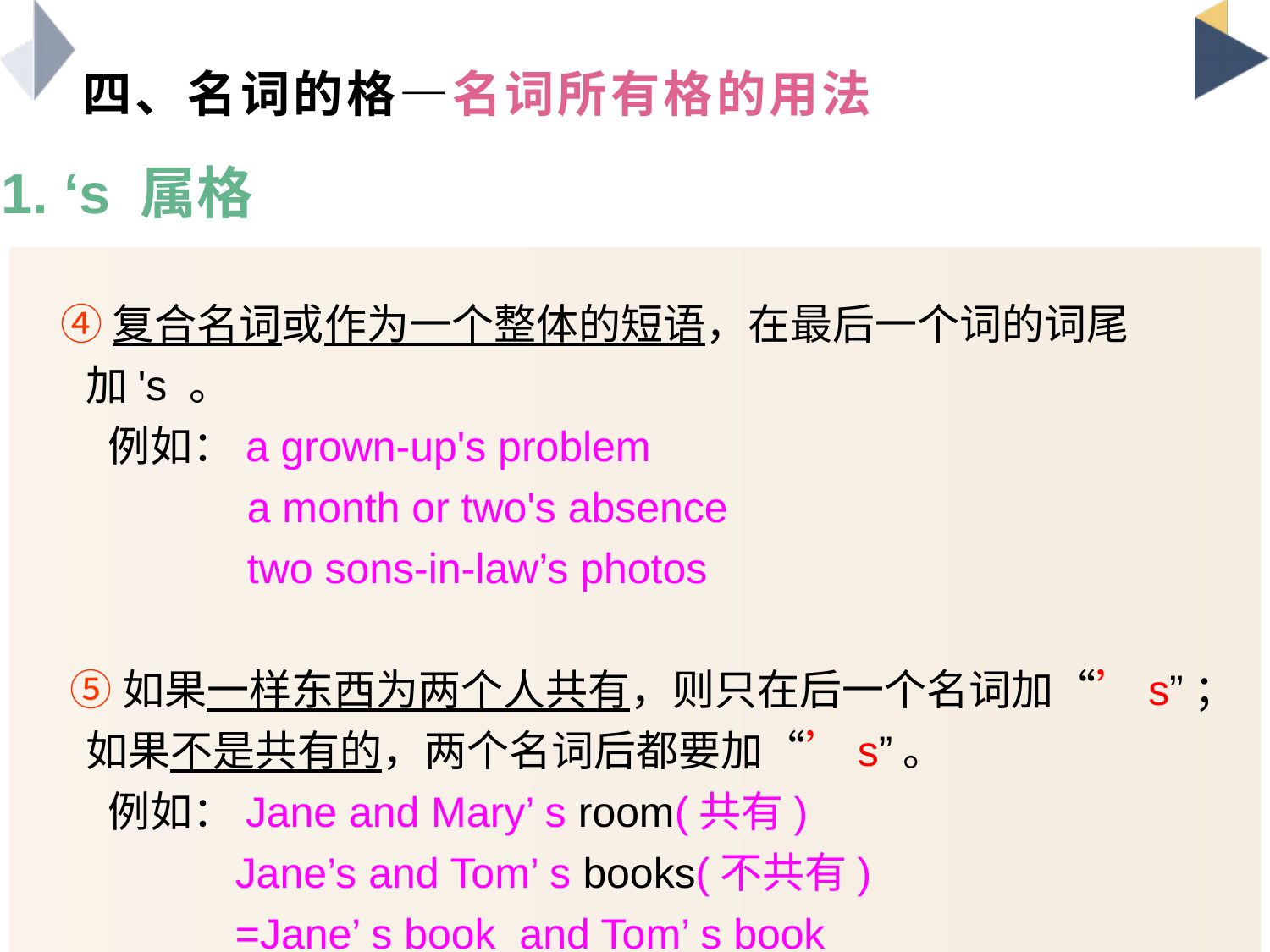

# 四、名词的格—名词所有格的用法
1. ‘s 属格

    ④复合名词或作为一个整体的短语，在最后一个词的词尾加's 。
        例如：a grown-up's problem
                   a month or two's absence
                   two sons-in-law’s photos

     ⑤如果一样东西为两个人共有，则只在后一个名词加“’s”；如果不是共有的，两个名词后都要加“’s”。
        例如：Jane and Mary’ s room(共有)
                  Jane’s and Tom’ s books(不共有)
                  =Jane’ s book  and Tom’ s book